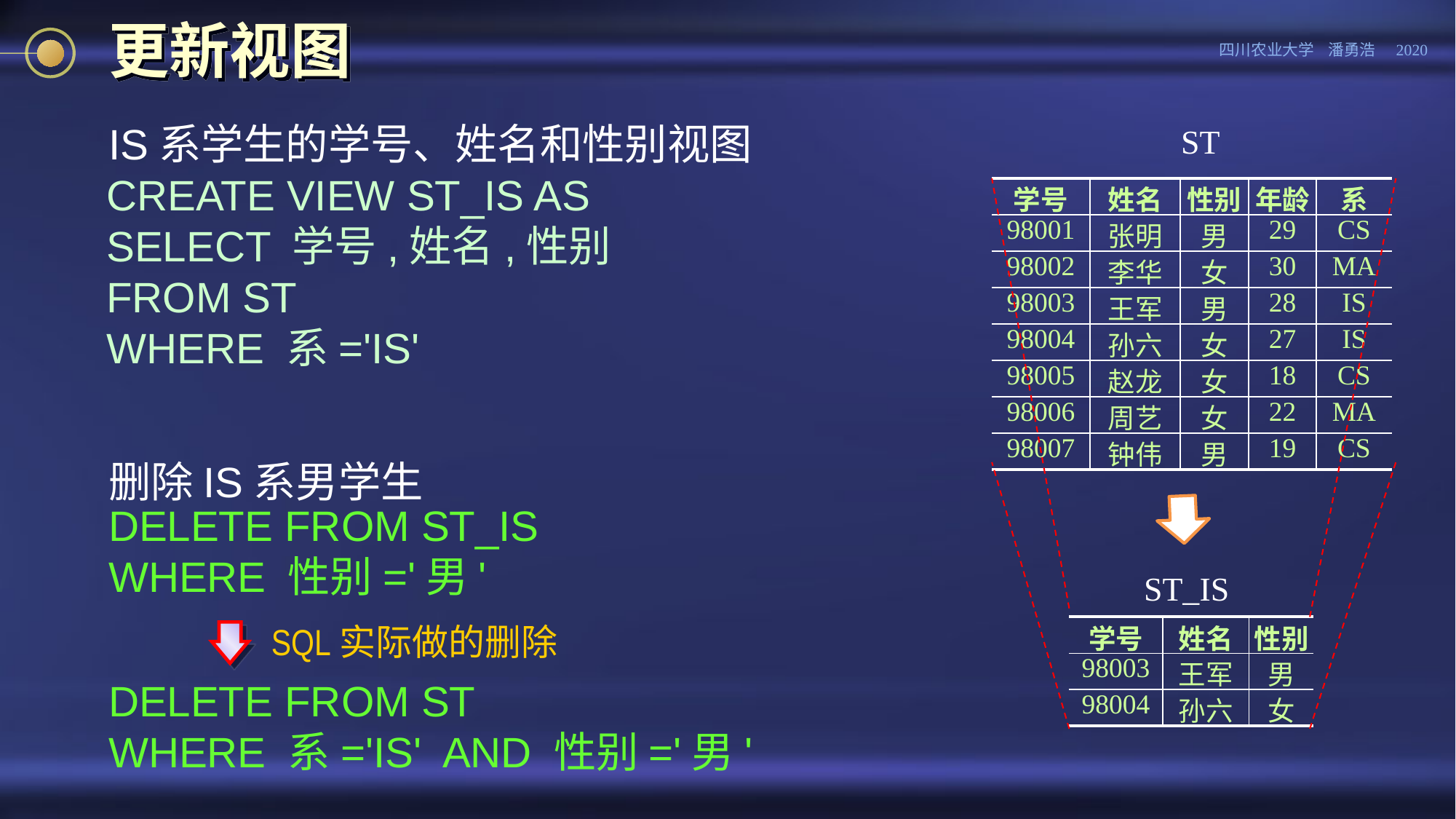

# 更新视图
IS系学生的学号、姓名和性别视图
ST
CREATE VIEW ST_IS AS
SELECT 学号,姓名,性别
FROM ST
WHERE 系='IS'
| 学号 | 姓名 | 性别 | 年龄 | 系 |
| --- | --- | --- | --- | --- |
| 98001 | 张明 | 男 | 29 | CS |
| 98002 | 李华 | 女 | 30 | MA |
| 98003 | 王军 | 男 | 28 | IS |
| 98004 | 孙六 | 女 | 27 | IS |
| 98005 | 赵龙 | 女 | 18 | CS |
| 98006 | 周艺 | 女 | 22 | MA |
| 98007 | 钟伟 | 男 | 19 | CS |

删除IS系男学生

DELETE FROM ST_IS
WHERE 性别='男'
ST_IS
| 学号 | 姓名 | 性别 |
| --- | --- | --- |
| 98003 | 王军 | 男 |
| 98004 | 孙六 | 女 |
SQL实际做的删除

DELETE FROM ST
WHERE 系='IS'  AND 性别='男'